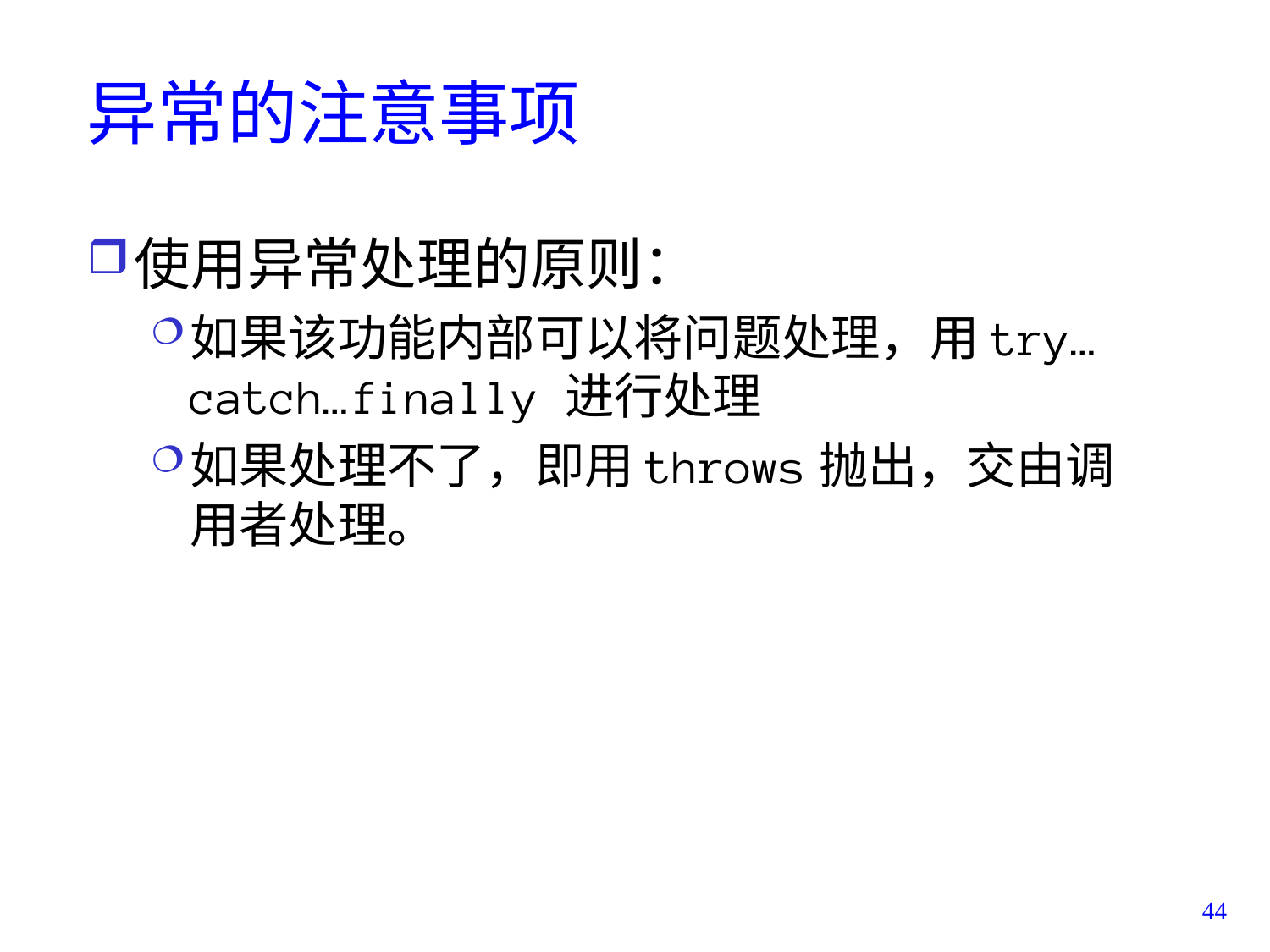

# 异常的注意事项
使用异常处理的原则：
如果该功能内部可以将问题处理，用try…catch…finally 进行处理
如果处理不了，即用throws抛出，交由调用者处理。
44